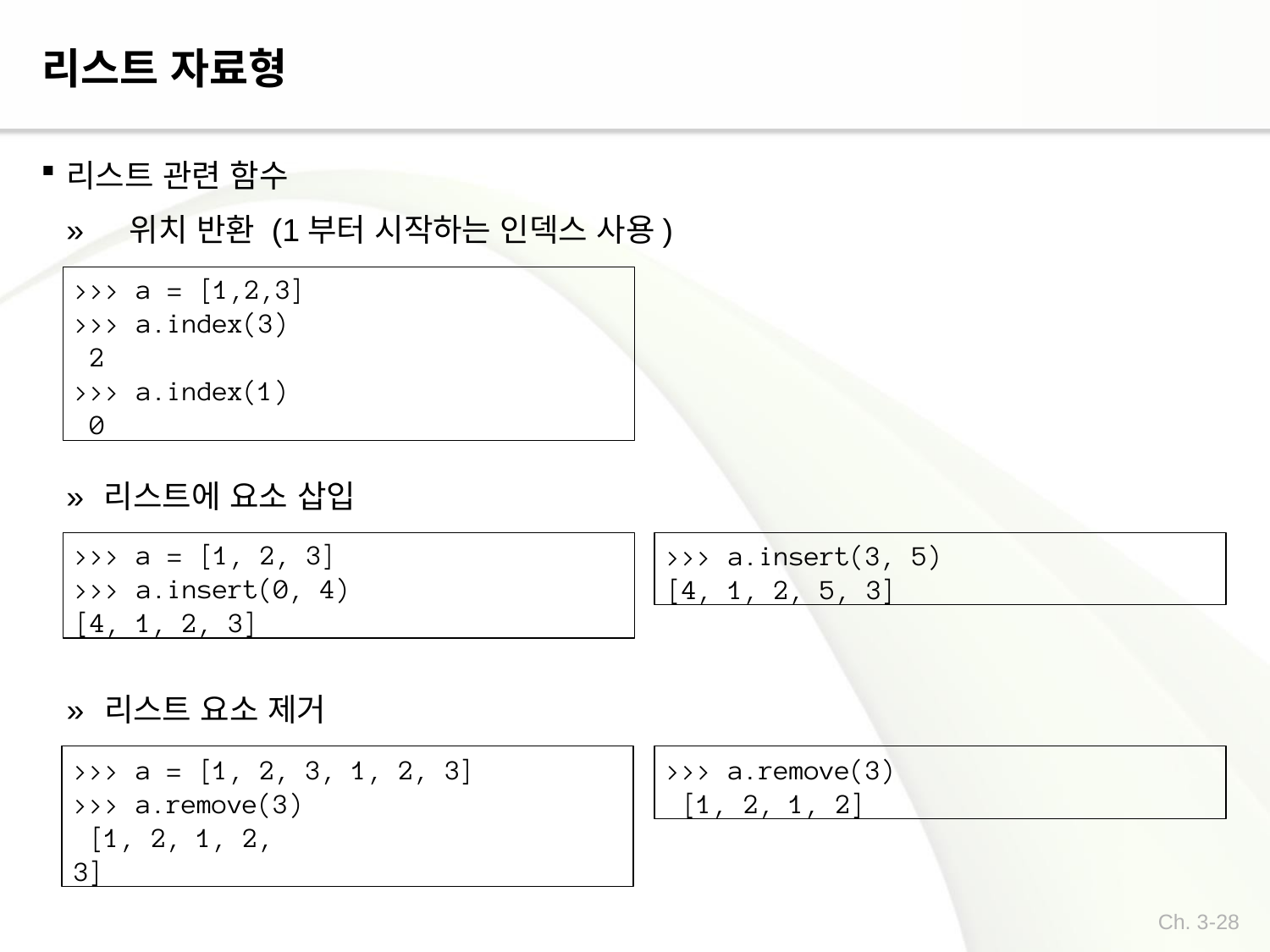

# 리스트 자료형
리스트 관련 함수
»	위치 반환 (1부터 시작하는 인덱스 사용)
>>> a = [1,2,3]
>>> a.index(3)  2
>>> a.index(1)  0
»	리스트에 요소 삽입
>>> a = [1, 2, 3]
>>> a.insert(0, 4)
[4, 1, 2, 3]
>>> a.insert(3, 5)
[4, 1, 2, 5, 3]
»	리스트 요소 제거
>>> a = [1, 2, 3, 1, 2, 3]
>>> a.remove(3)  [1, 2, 1, 2, 3]
>>> a.remove(3)  [1, 2, 1, 2]
Ch. 3-28